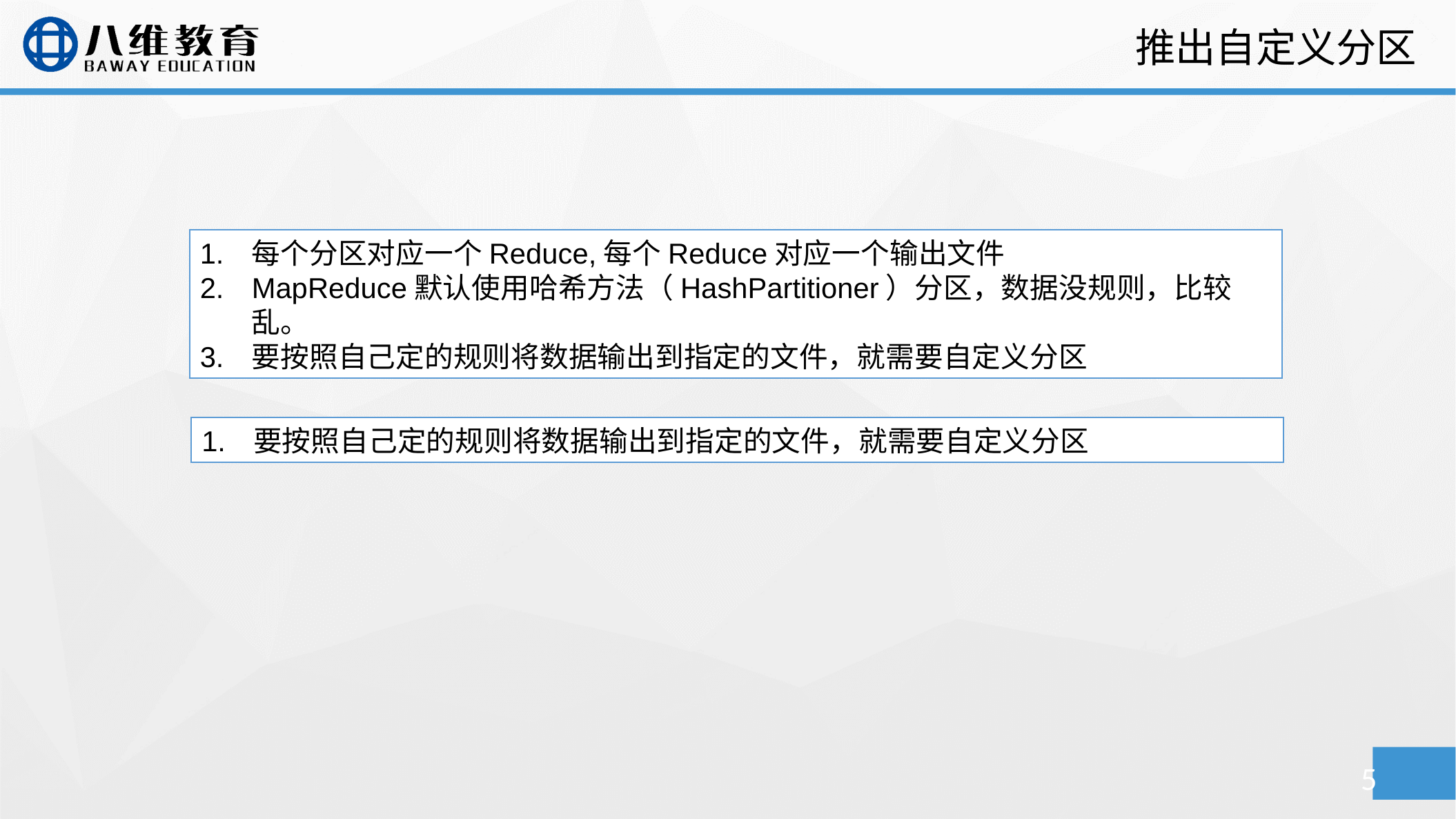

推出自定义分区
每个分区对应一个Reduce,每个Reduce对应一个输出文件
MapReduce默认使用哈希方法（HashPartitioner）分区，数据没规则，比较乱。
要按照自己定的规则将数据输出到指定的文件，就需要自定义分区
要按照自己定的规则将数据输出到指定的文件，就需要自定义分区